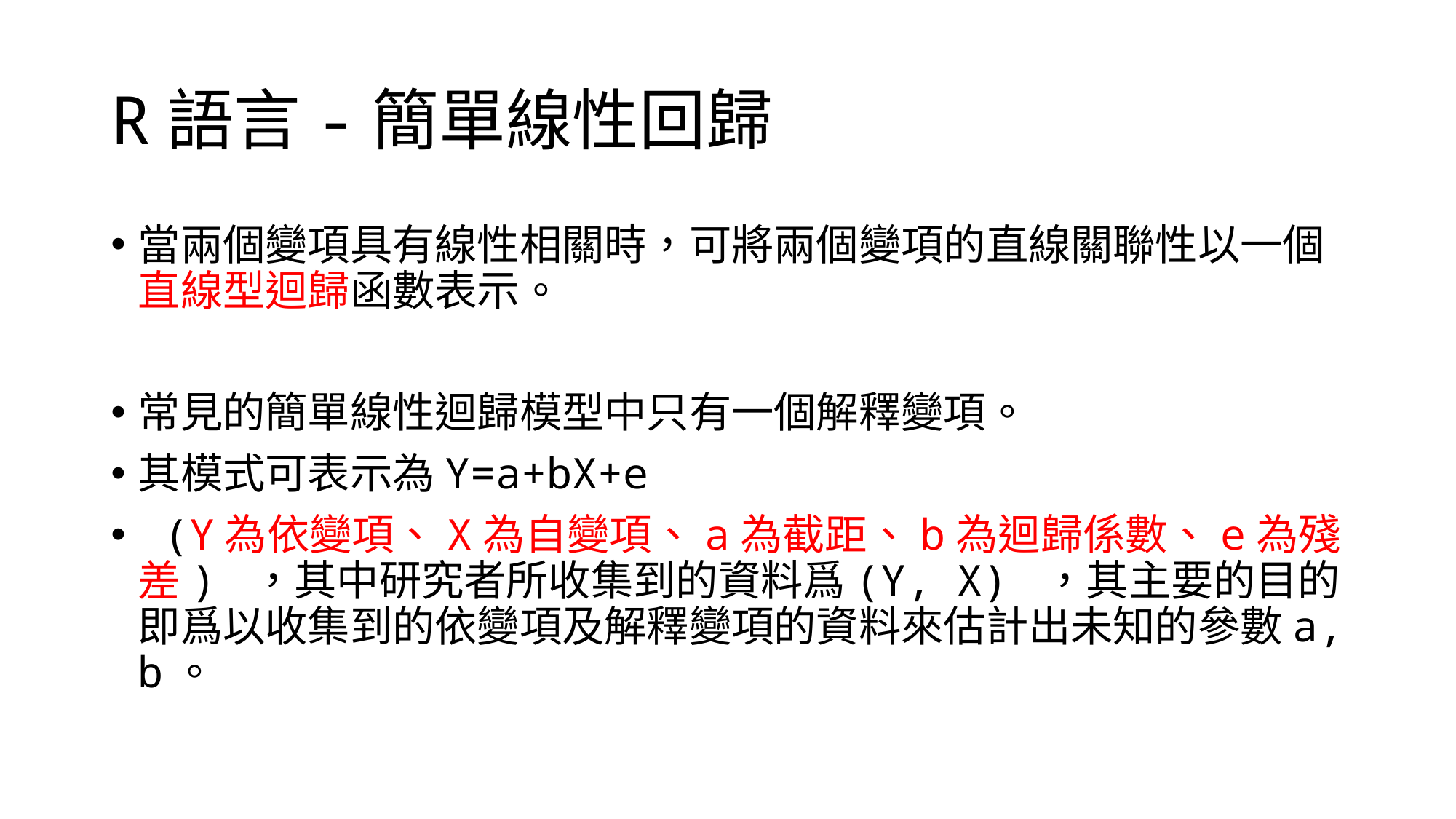

# R語言-簡單線性回歸
當兩個變項具有線性相關時，可將兩個變項的直線關聯性以一個直線型迴歸函數表示。

常見的簡單線性迴歸模型中只有一個解釋變項。
其模式可表示為Y=a+bX+e
 (Y為依變項、X為自變項、a為截距、b為迴歸係數、e為殘差) ，其中研究者所收集到的資料爲(Y, X) ，其主要的目的即爲以收集到的依變項及解釋變項的資料來估計出未知的參數a, b。